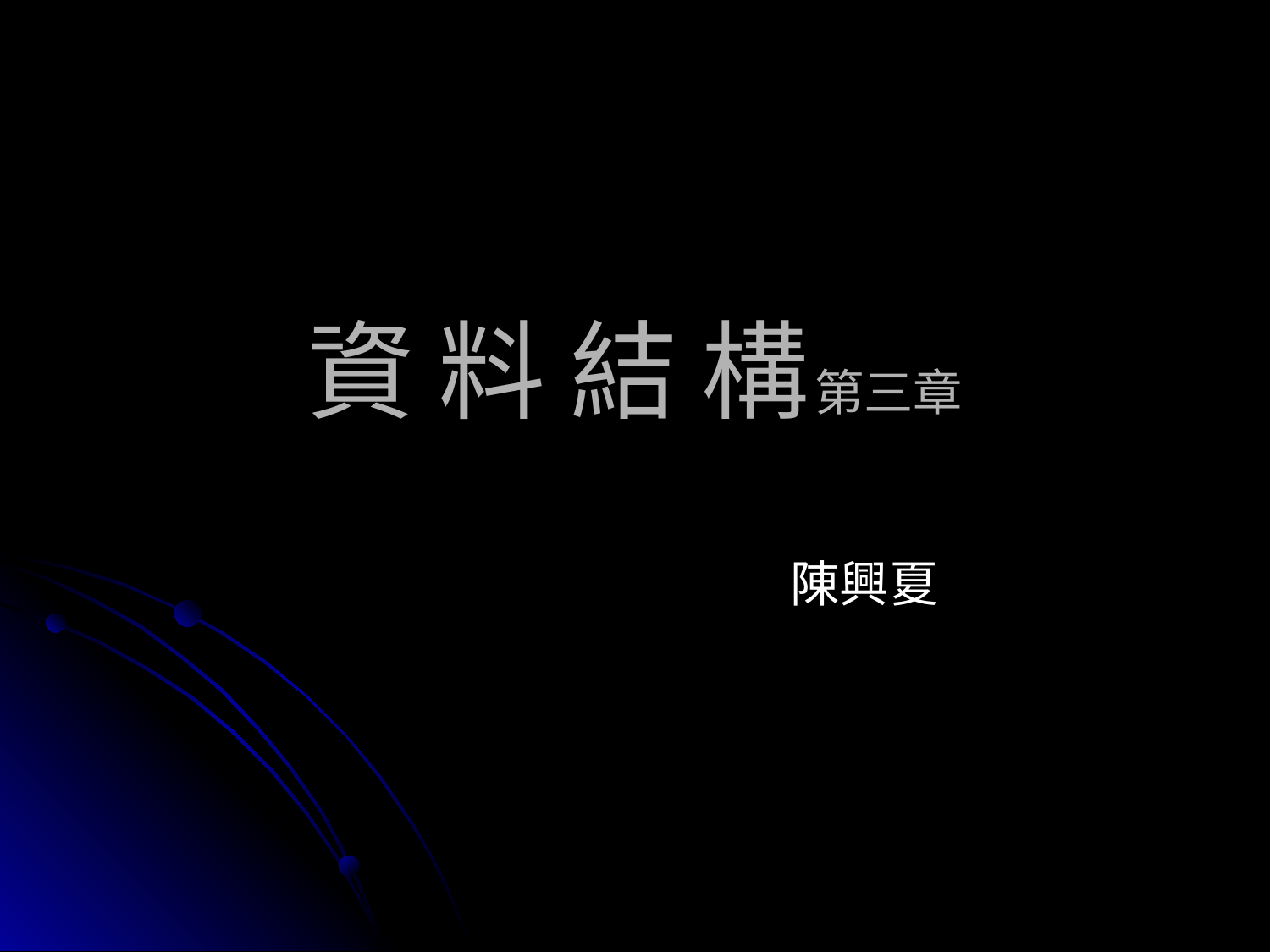

# 資 料 結 構	第三章
陳興夏